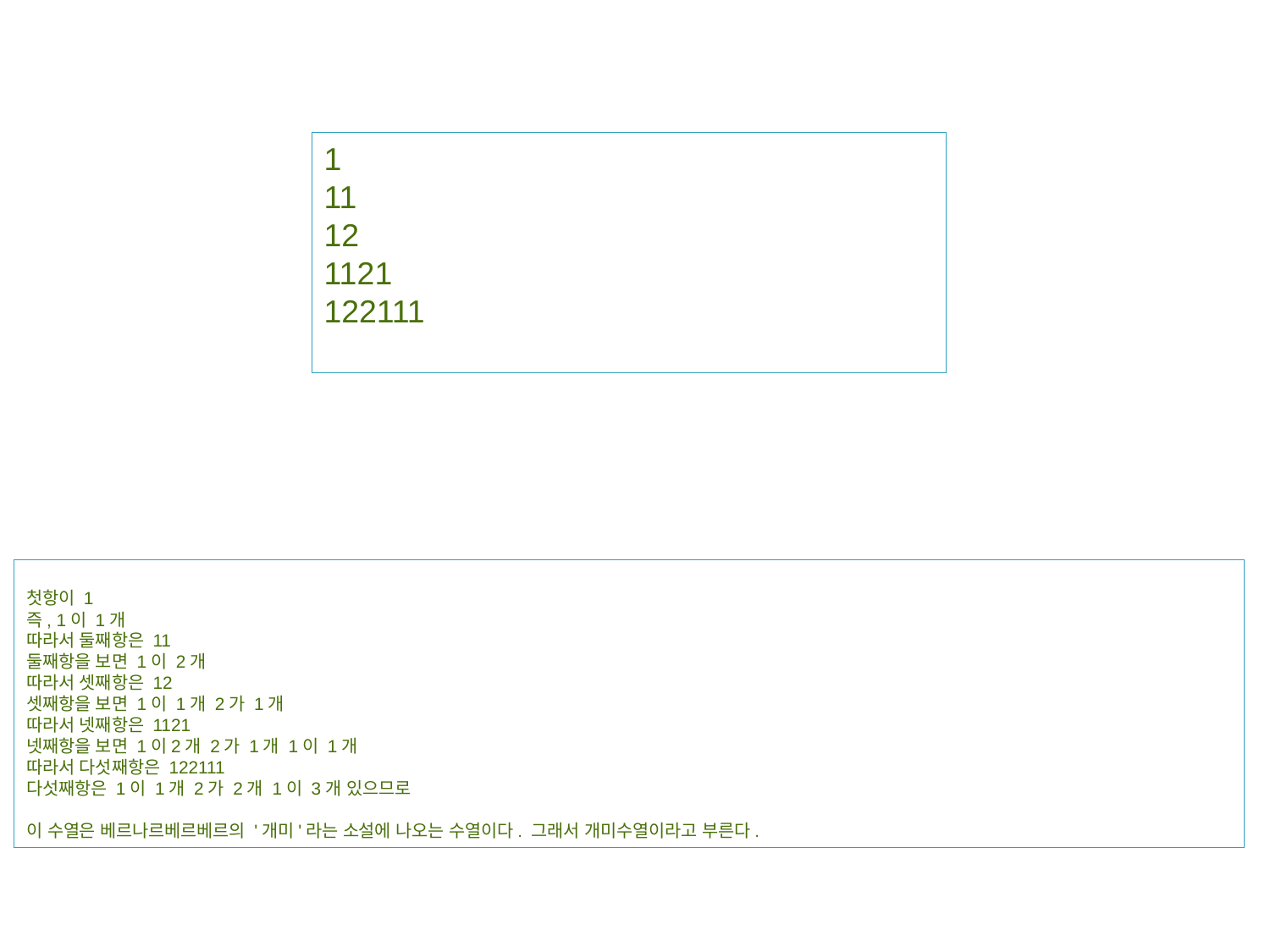

1
11
12
1121
122111
첫항이 1
즉, 1이 1개
따라서 둘째항은 11
둘째항을 보면 1이 2개
따라서 셋째항은 12
셋째항을 보면 1이 1개 2가 1개
따라서 넷째항은 1121
넷째항을 보면 1이2개 2가 1개 1이 1개
따라서 다섯째항은 122111
다섯째항은 1이 1개 2가 2개 1이 3개 있으므로
이 수열은 베르나르베르베르의 '개미'라는 소설에 나오는 수열이다. 그래서 개미수열이라고 부른다.